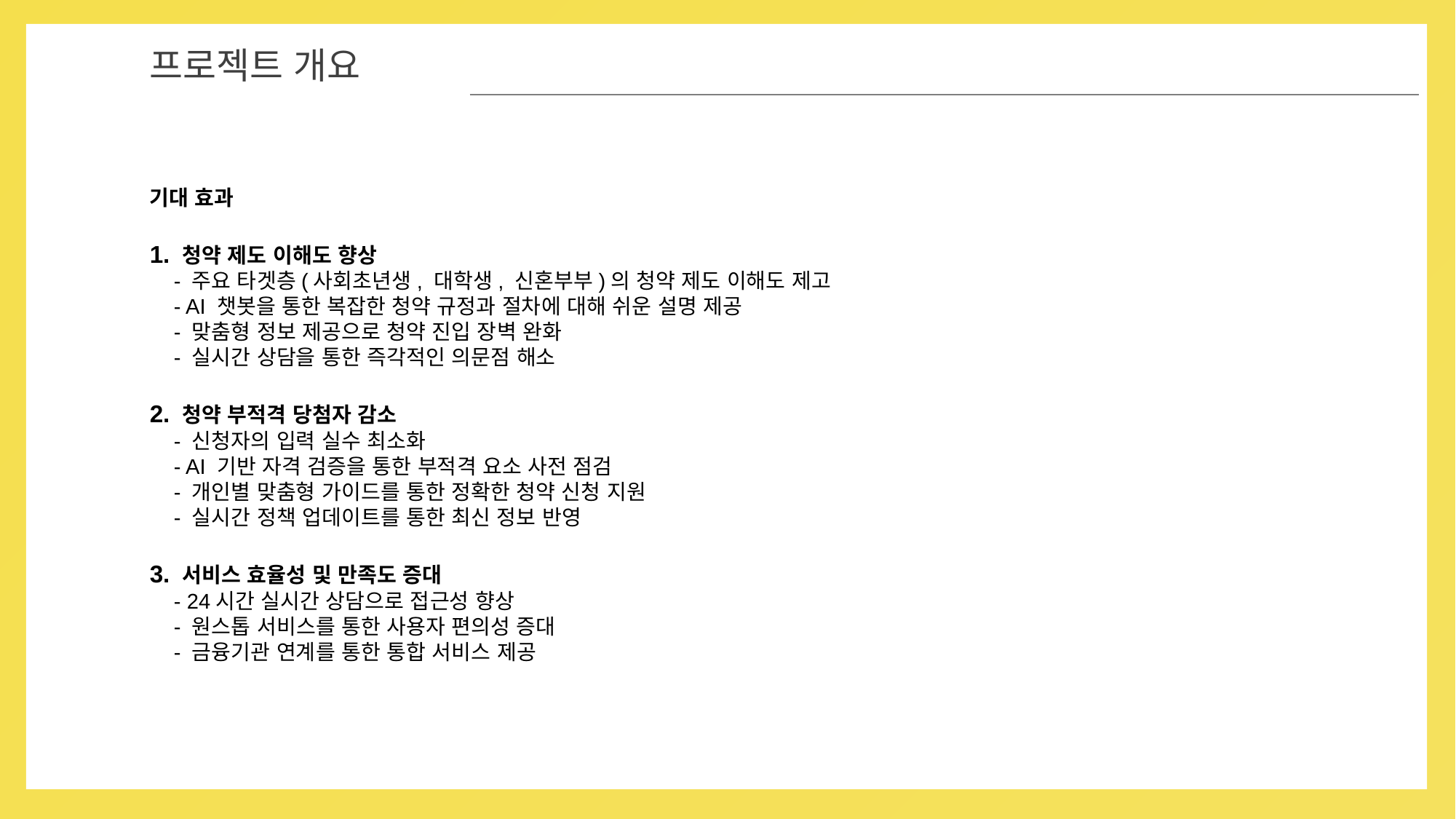

01

프로젝트 개요
기대 효과
1. 청약 제도 이해도 향상
    - 주요 타겟층(사회초년생, 대학생, 신혼부부)의 청약 제도 이해도 제고
    - AI 챗봇을 통한 복잡한 청약 규정과 절차에 대해 쉬운 설명 제공
    - 맞춤형 정보 제공으로 청약 진입 장벽 완화
    - 실시간 상담을 통한 즉각적인 의문점 해소
2. 청약 부적격 당첨자 감소
    - 신청자의 입력 실수 최소화
    - AI 기반 자격 검증을 통한 부적격 요소 사전 점검
    - 개인별 맞춤형 가이드를 통한 정확한 청약 신청 지원
    - 실시간 정책 업데이트를 통한 최신 정보 반영
3. 서비스 효율성 및 만족도 증대
    - 24시간 실시간 상담으로 접근성 향상
    - 원스톱 서비스를 통한 사용자 편의성 증대
    - 금융기관 연계를 통한 통합 서비스 제공